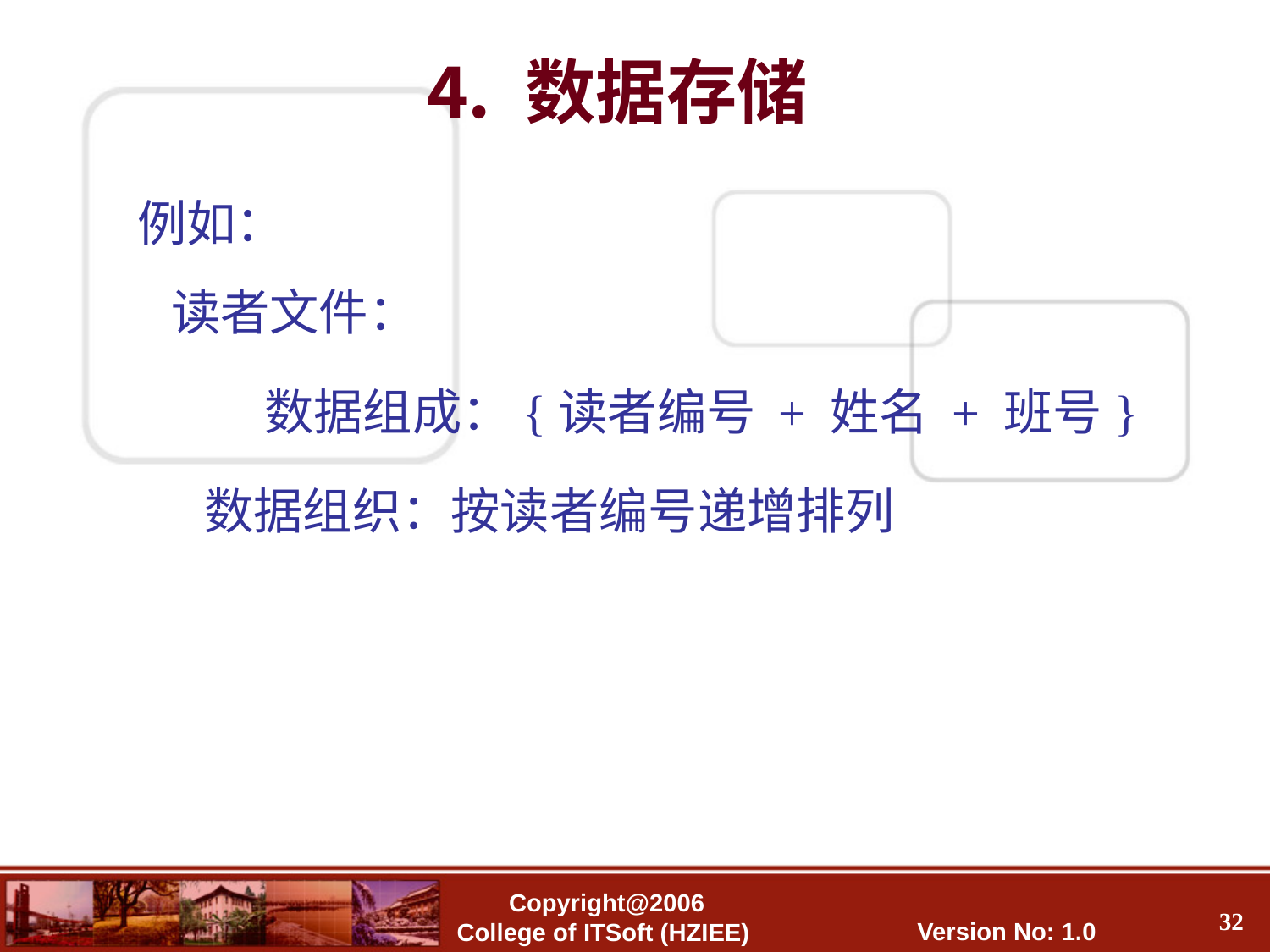

⒋ 数据存储
例如：
  读者文件：
	数据组成：{读者编号 + 姓名 + 班号}
     数据组织：按读者编号递增排列